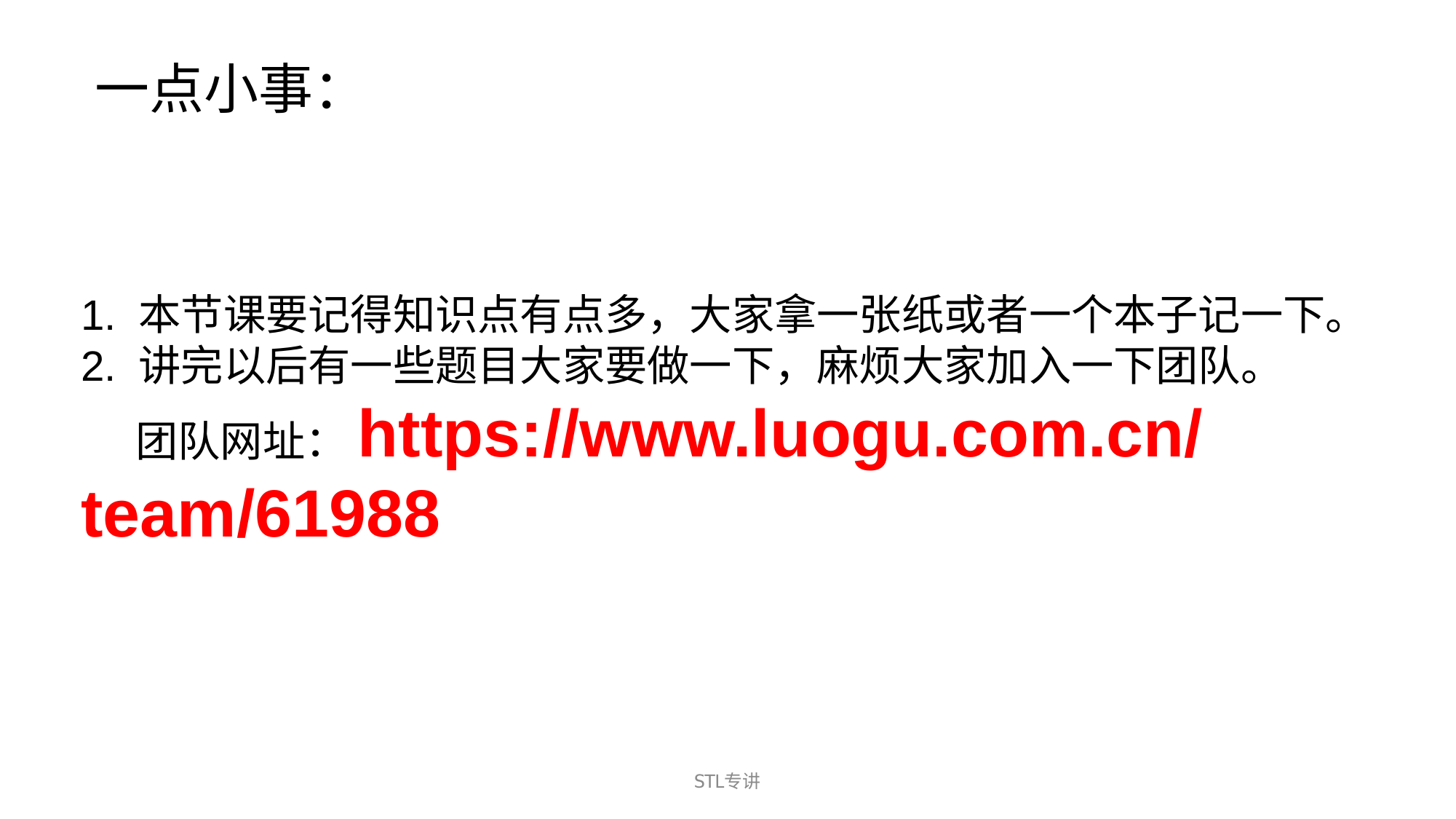

一点小事：
1. 本节课要记得知识点有点多，大家拿一张纸或者一个本子记一下。
2. 讲完以后有一些题目大家要做一下，麻烦大家加入一下团队。
团队网址：https://www.luogu.com.cn/team/61988

STL专讲
2